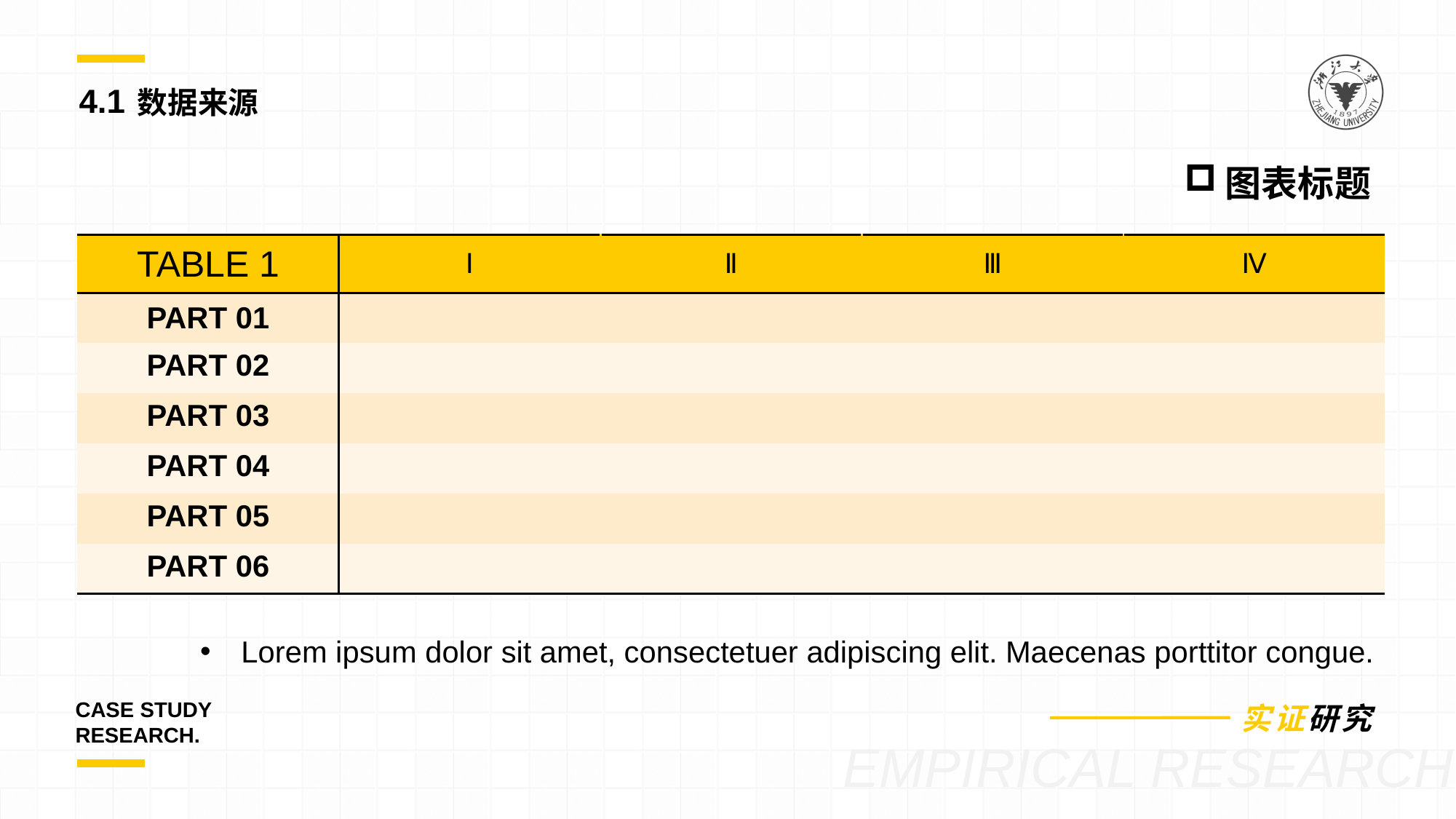

4.1
数据来源
图表标题
| TABLE 1 | Ⅰ | Ⅱ | Ⅲ | Ⅳ |
| --- | --- | --- | --- | --- |
| PART 01 |  |  |  |  |
| PART 02 |  |  |  |  |
| PART 03 |  |  |  |  |
| PART 04 |  |  |  |  |
| PART 05 |  |  |  |  |
| PART 06 |  |  |  |  |
Lorem ipsum dolor sit amet, consectetuer adipiscing elit. Maecenas porttitor congue.
CASE STUDY
RESEARCH.
实证研究
EMPIRICAL RESEARCH